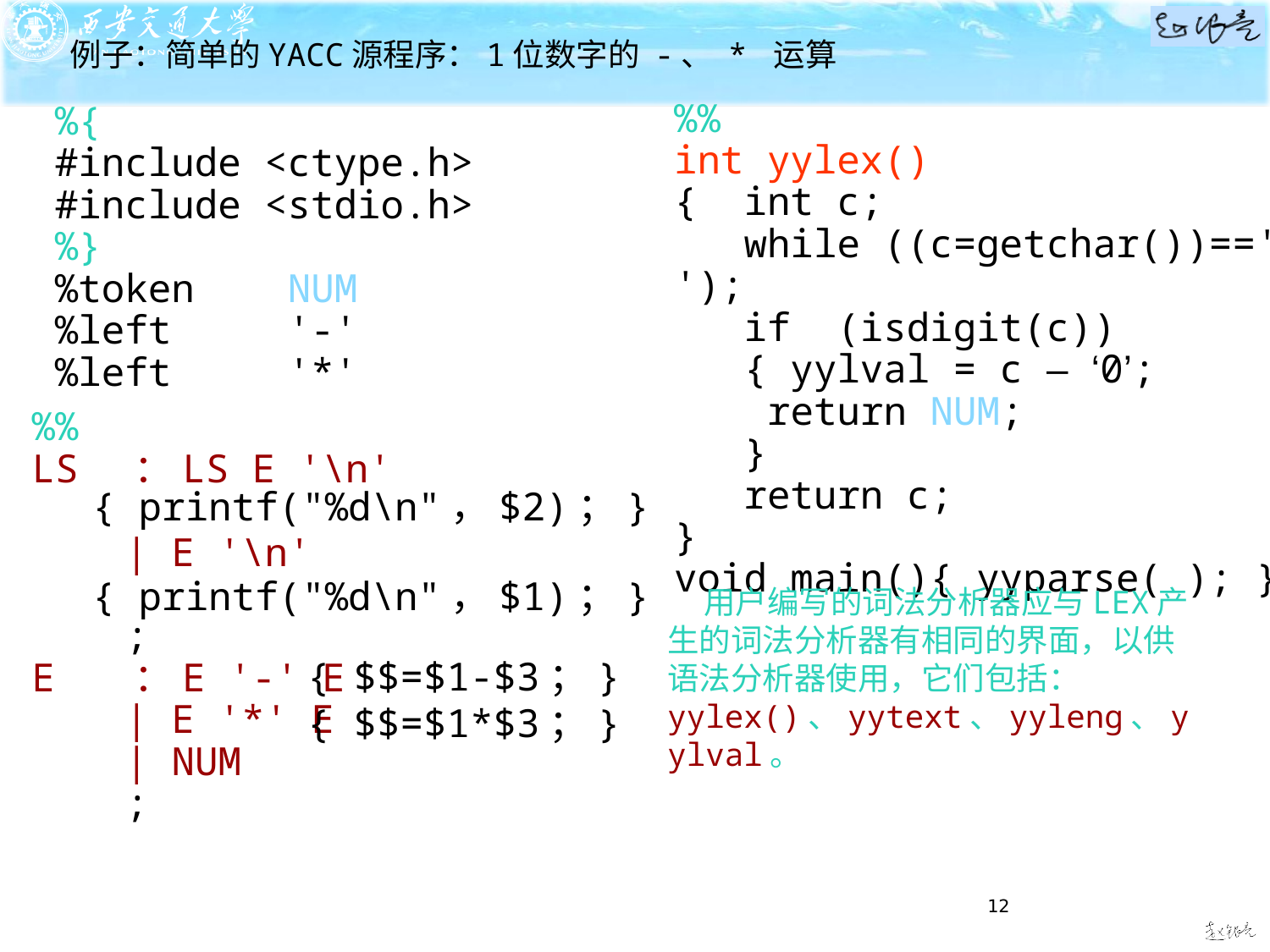

例子：简单的YACC源程序：1位数字的 -、 * 运算
%%
int yylex()
{  int c;
   while ((c=getchar())==' ');
   if  (isdigit(c))
   { yylval = c – ‘0’;
    return NUM;
   }
   return c;
}
void main(){ yyparse( ); }
%{
#include <ctype.h>
#include <stdio.h>
%}
%token    NUM
%left     '-'
%left     '*'
%%
LS  ：LS E '\n'

    | E '\n'

    ;
E   ：E '-' E
    | E '*' E
    | NUM
    ;
{ printf("%d\n"，$2)；}
{ printf("%d\n"，$1)；}
    用户编写的词法分析器应与LEX产生的词法分析器有相同的界面，以供语法分析器使用，它们包括：yylex()、yytext、yyleng、yylval。
{ $$=$1-$3；}
{ $$=$1*$3；}
12